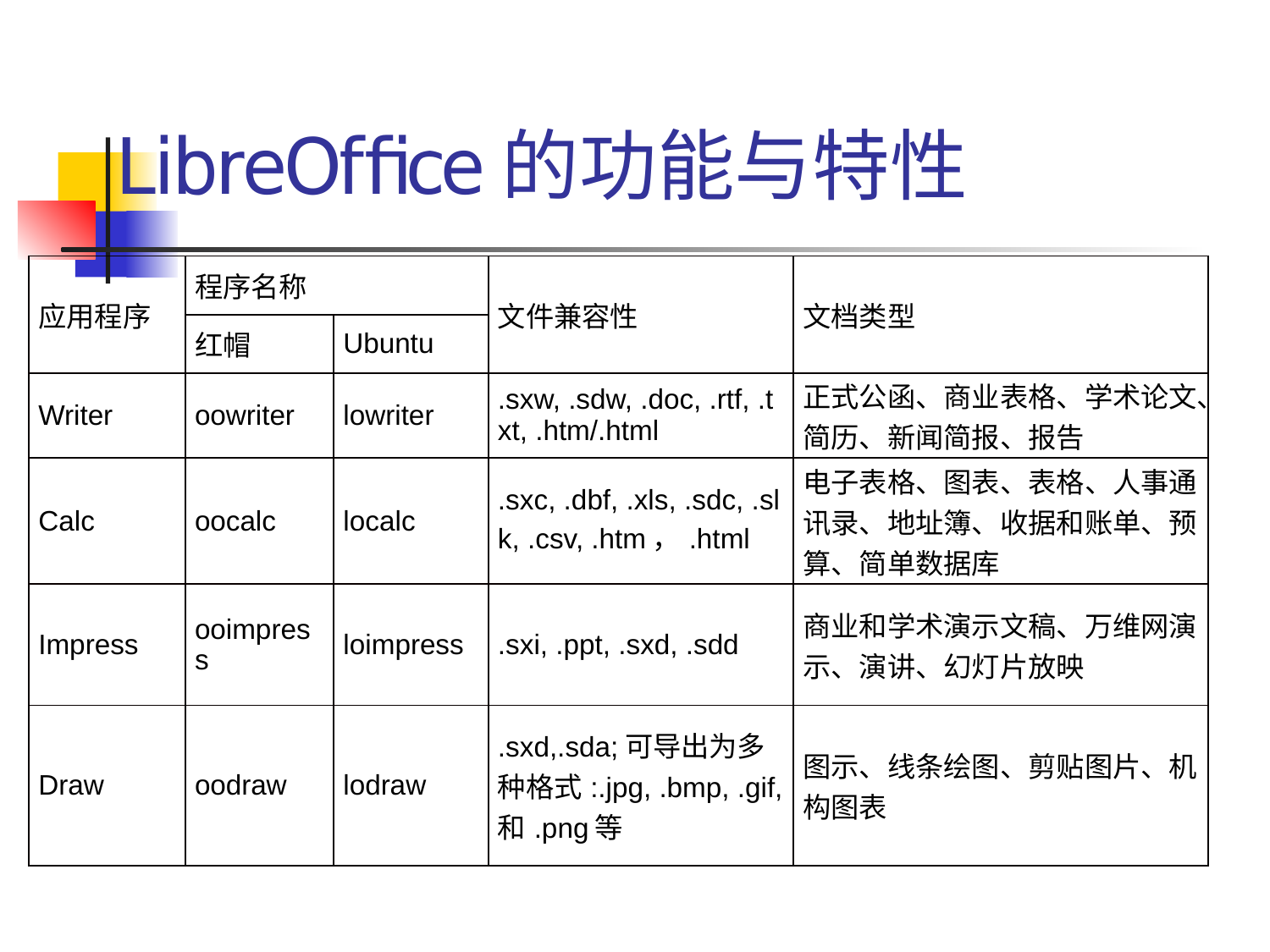

# LibreOffice的功能与特性
| 应用程序 | 程序名称 |  | 文件兼容性 | 文档类型 |
| --- | --- | --- | --- | --- |
|  | 红帽 | Ubuntu |  |  |
| Writer | oowriter | lowriter | .sxw, .sdw, .doc, .rtf, .txt, .htm/.html | 正式公函、商业表格、学术论文、简历、新闻简报、报告 |
| Calc | oocalc | localc | .sxc, .dbf, .xls, .sdc, .slk, .csv, .htm，.html | 电子表格、图表、表格、人事通讯录、地址簿、收据和账单、预算、简单数据库 |
| Impress | ooimpress | loimpress | .sxi, .ppt, .sxd, .sdd | 商业和学术演示文稿、万维网演示、演讲、幻灯片放映 |
| Draw | oodraw | lodraw | .sxd,.sda;可导出为多种格式:.jpg, .bmp, .gif, 和.png等 | 图示、线条绘图、剪贴图片、机构图表 |